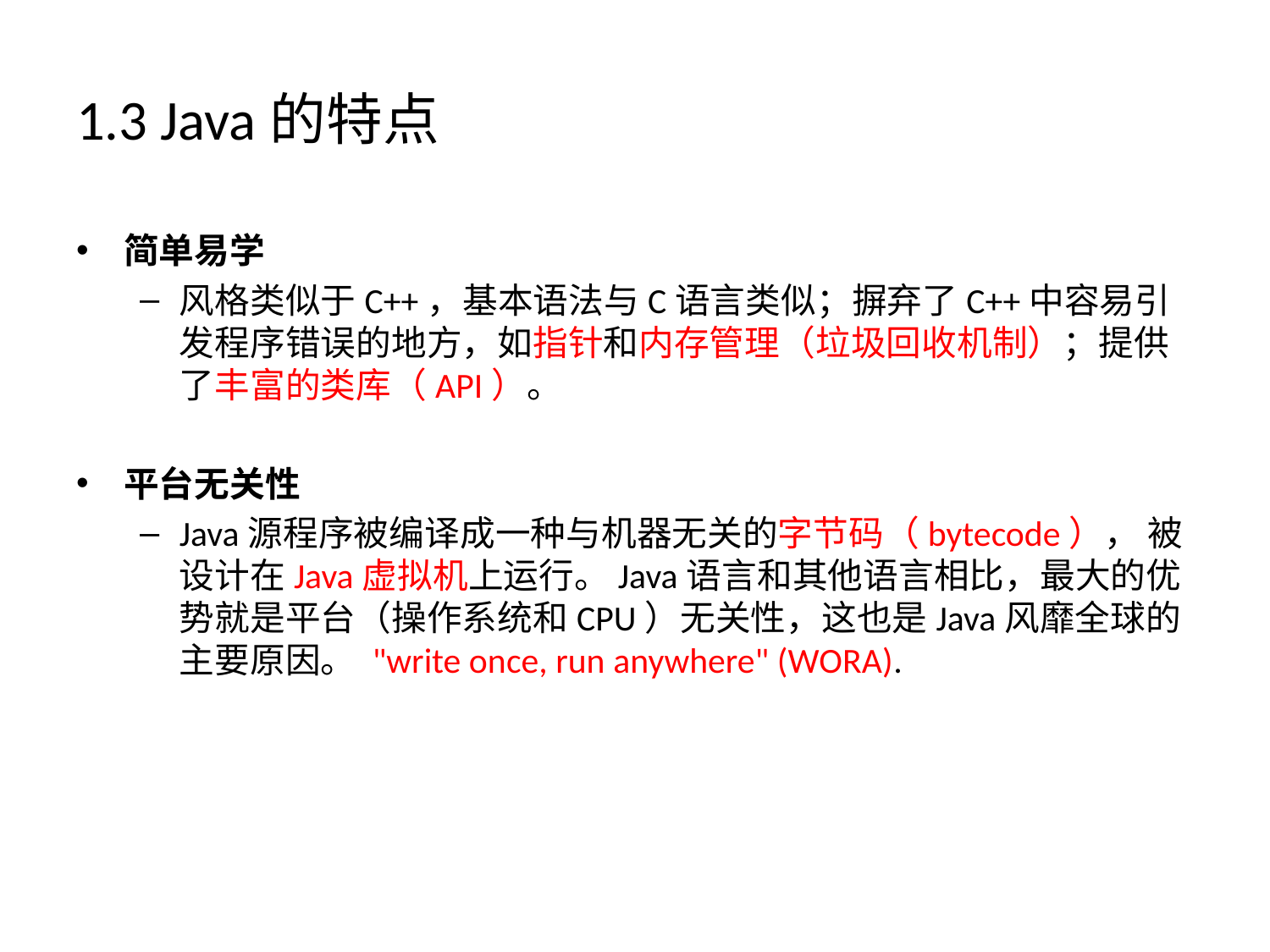

# 1.3 Java的特点
简单易学
风格类似于C++，基本语法与C语言类似；摒弃了C++中容易引发程序错误的地方，如指针和内存管理（垃圾回收机制）；提供了丰富的类库（API）。

平台无关性
Java源程序被编译成一种与机器无关的字节码（bytecode）， 被设计在Java虚拟机上运行。Java语言和其他语言相比，最大的优势就是平台（操作系统和CPU）无关性，这也是Java风靡全球的主要原因。 "write once, run anywhere" (WORA).